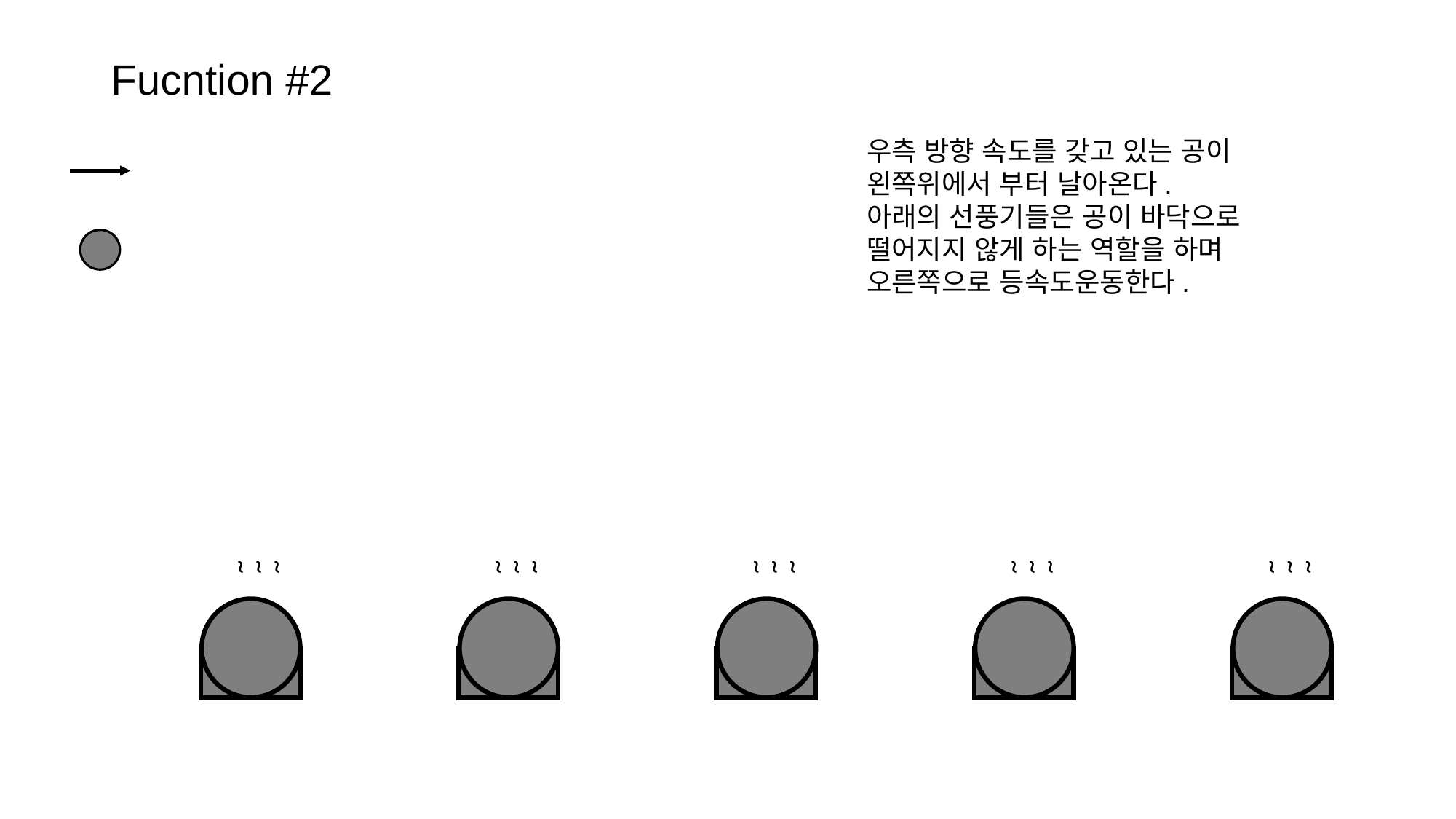

# Fucntion #2
우측 방향 속도를 갖고 있는 공이 왼쪽위에서 부터 날아온다.
아래의 선풍기들은 공이 바닥으로 떨어지지 않게 하는 역할을 하며 오른쪽으로 등속도운동한다.

~
~
~

~
~
~

~
~
~

~
~
~

~
~
~